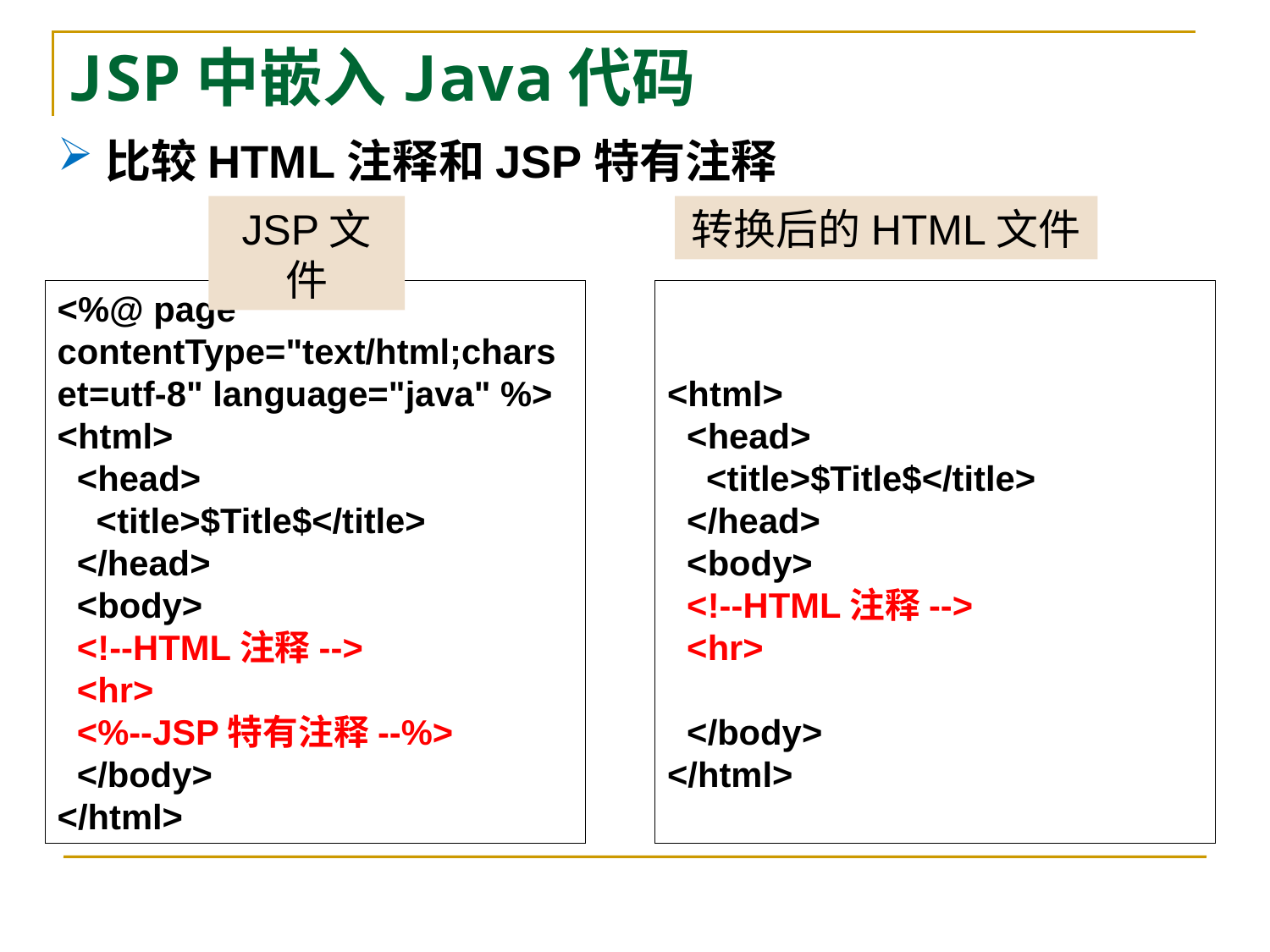

# JSP中嵌入Java代码
比较HTML注释和JSP特有注释

JSP文件
转换后的HTML文件
<%@ page contentType="text/html;charset=utf-8" language="java" %>
<html>
  <head>
    <title>$Title$</title>
  </head>
  <body>
  <!--HTML注释-->
  <hr>
  <%--JSP特有注释--%>
  </body>
</html>

<html>
  <head>
    <title>$Title$</title>
  </head>
  <body>
  <!--HTML注释-->
  <hr>

  </body>
</html>